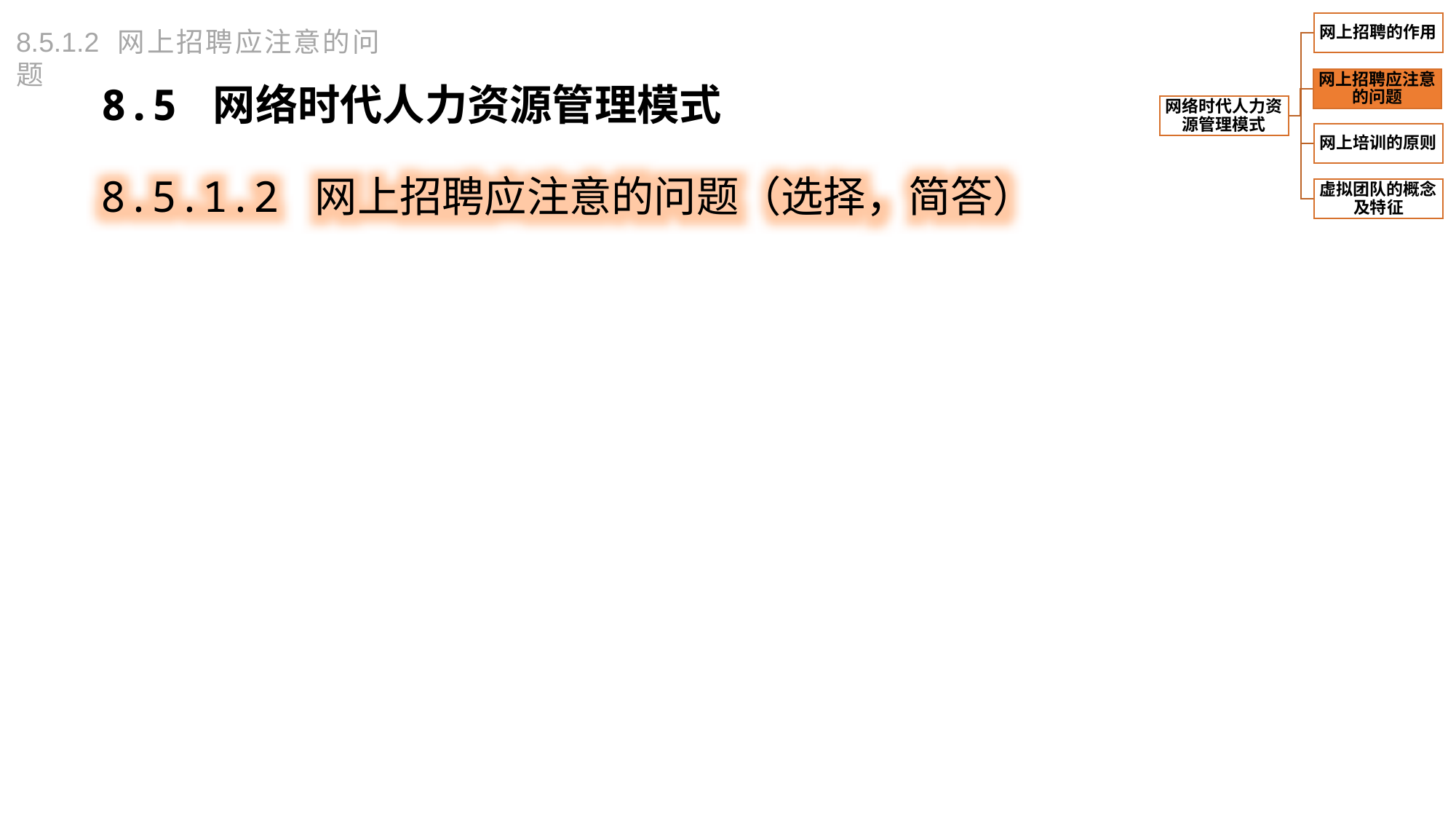

网络时代人力资源管理模式
网上招聘的作用
网上招聘应注意的问题
网上培训的原则
虚拟团队的概念及特征
8.5.1.2 网上招聘应注意的问题
8.5 网络时代人力资源管理模式
8.5.1.2 网上招聘应注意的问题（选择，简答）